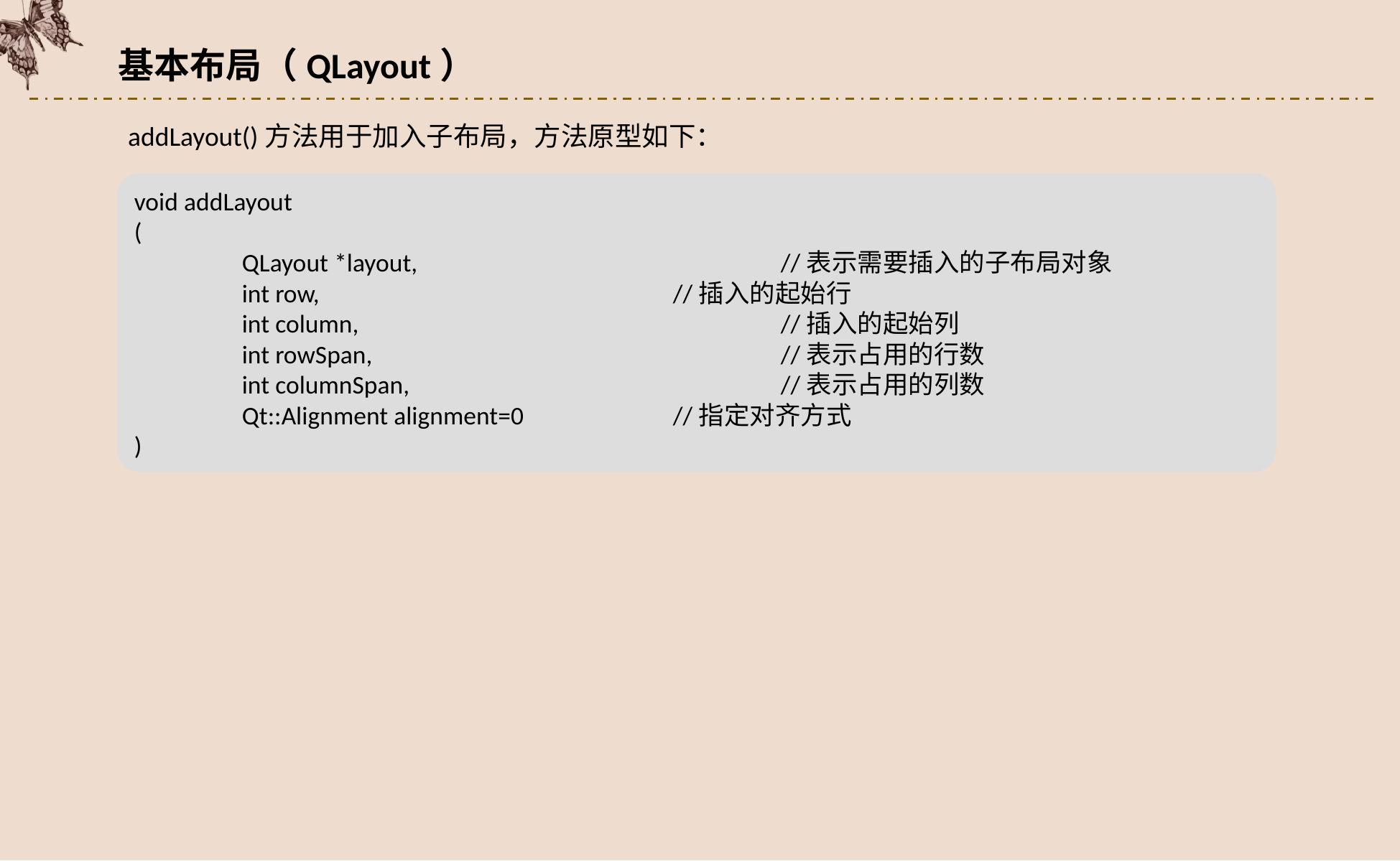

基本布局（QLayout）
addLayout()方法用于加入子布局，方法原型如下：
void addLayout
(
	QLayout *layout,              			//表示需要插入的子布局对象
	int row,                      			//插入的起始行
	int column,                  			//插入的起始列
	int rowSpan,                  			//表示占用的行数
	int columnSpan,               			//表示占用的列数
	Qt::Alignment alignment=0      		//指定对齐方式
)